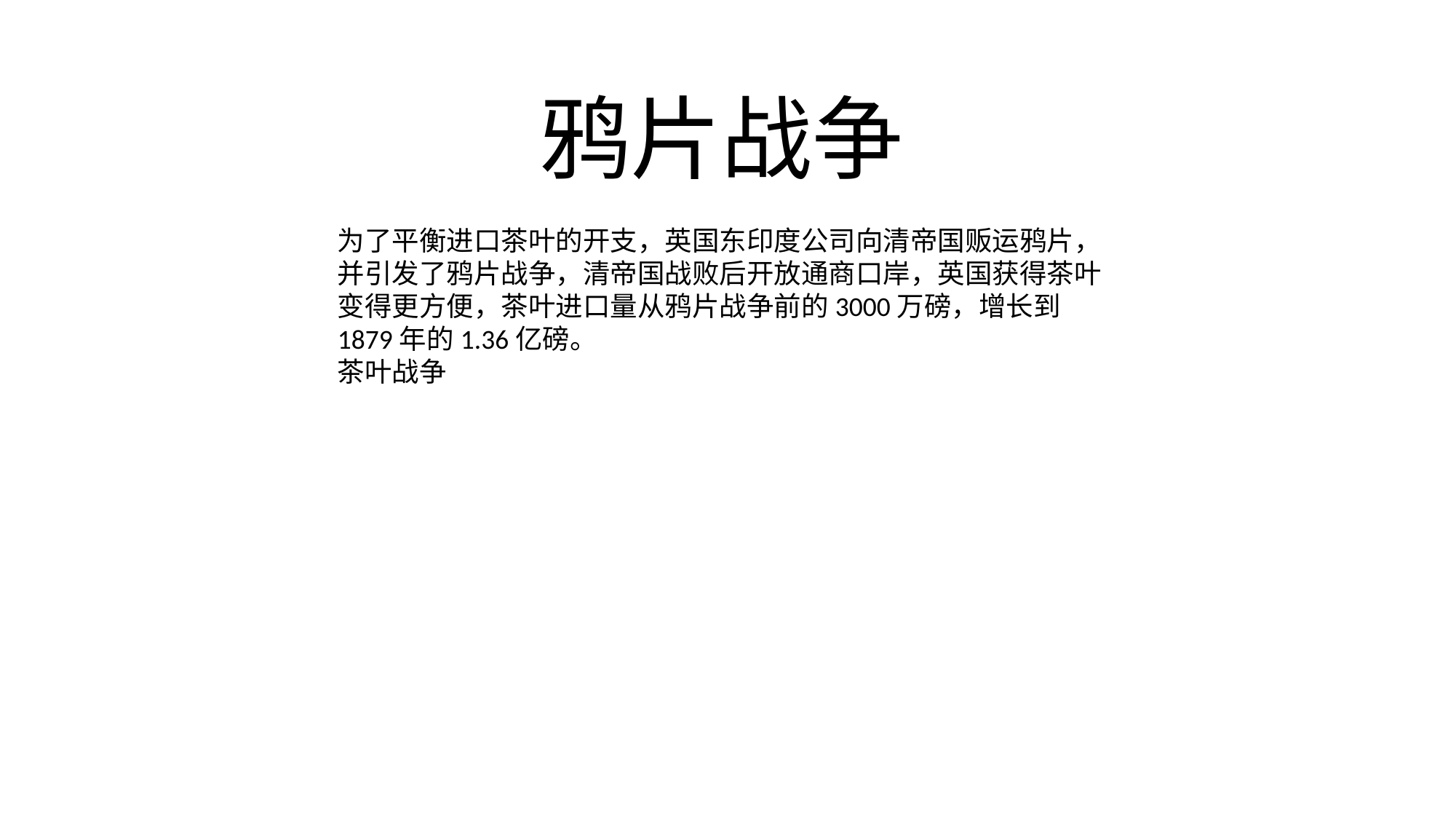

# 鸦片战争
为了平衡进口茶叶的开支，英国东印度公司向清帝国贩运鸦片，并引发了鸦片战争，清帝国战败后开放通商口岸，英国获得茶叶变得更方便，茶叶进口量从鸦片战争前的3000万磅，增长到1879年的1.36亿磅。
茶叶战争